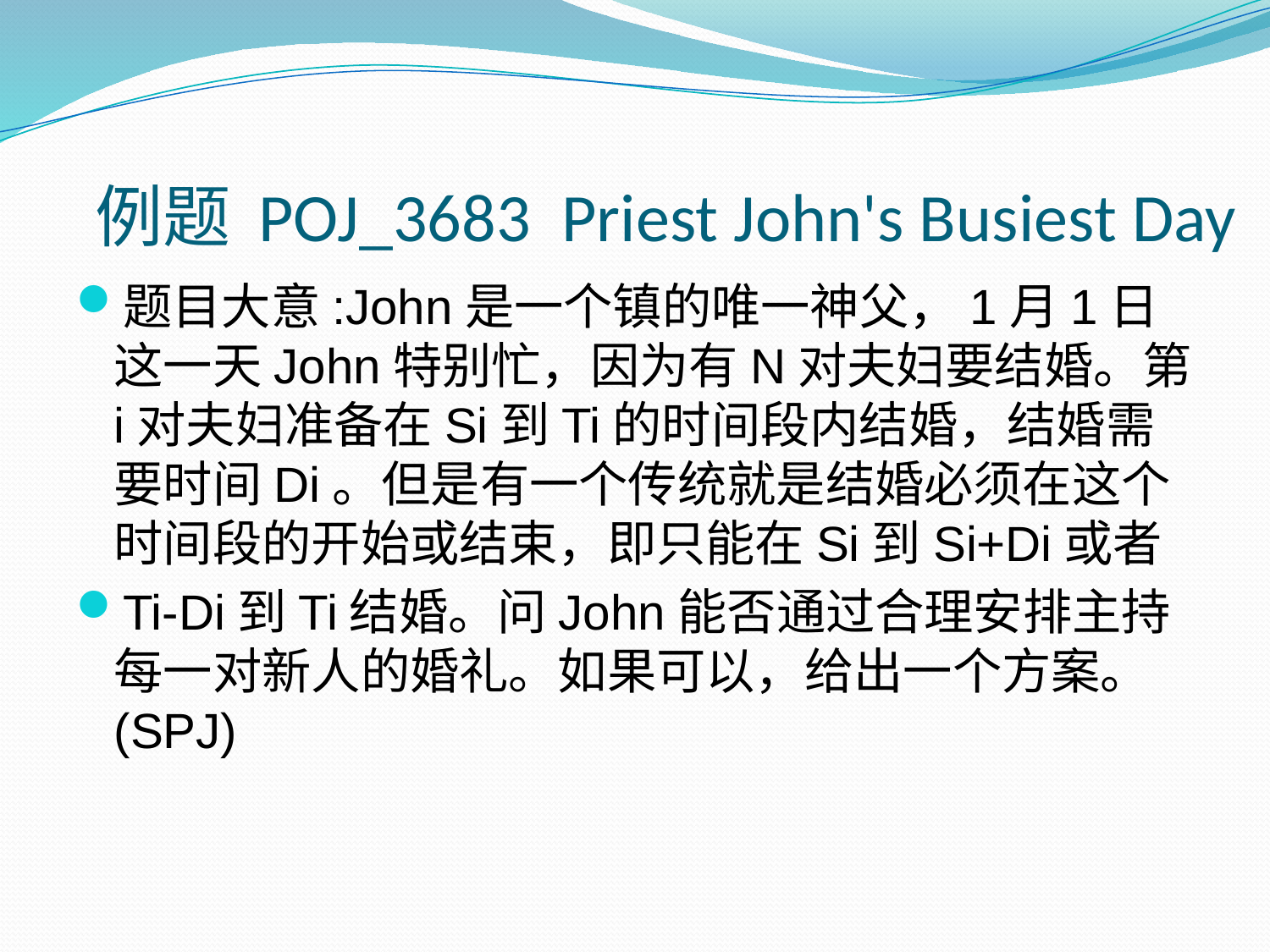

# 例题 POJ_3683  Priest John's Busiest Day
题目大意:John是一个镇的唯一神父，1月1日这一天John特别忙，因为有N对夫妇要结婚。第i对夫妇准备在Si到Ti的时间段内结婚，结婚需要时间Di。但是有一个传统就是结婚必须在这个时间段的开始或结束，即只能在Si到Si+Di或者
Ti-Di到Ti结婚。问John能否通过合理安排主持每一对新人的婚礼。如果可以，给出一个方案。(SPJ)